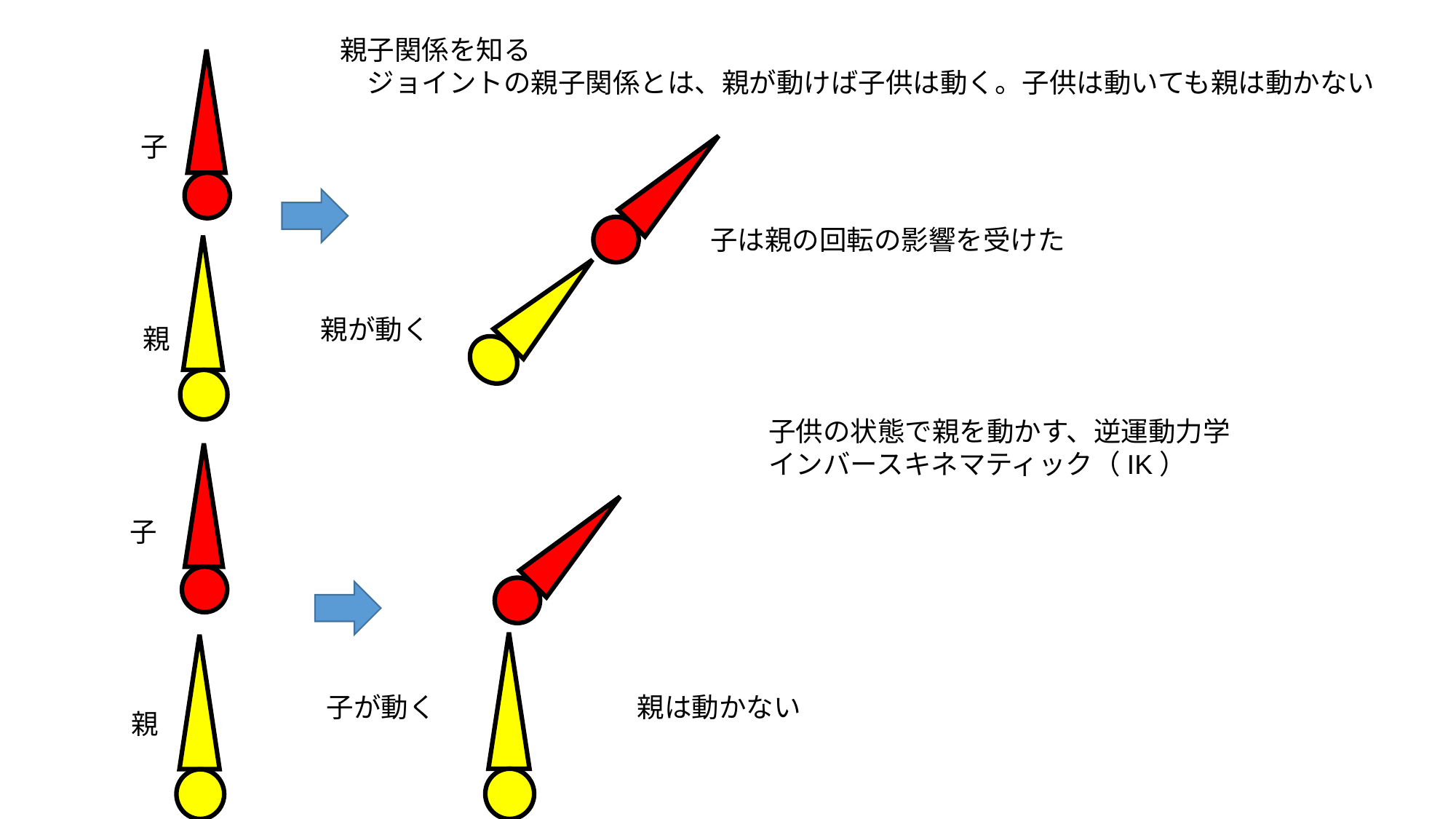

親子関係を知る
　ジョイントの親子関係とは、親が動けば子供は動く。子供は動いても親は動かない

子

子は親の回転の影響を受けた

親が動く
親
子供の状態で親を動かす、逆運動力学
インバースキネマティック（IK）

子

子が動く
親は動かない
親